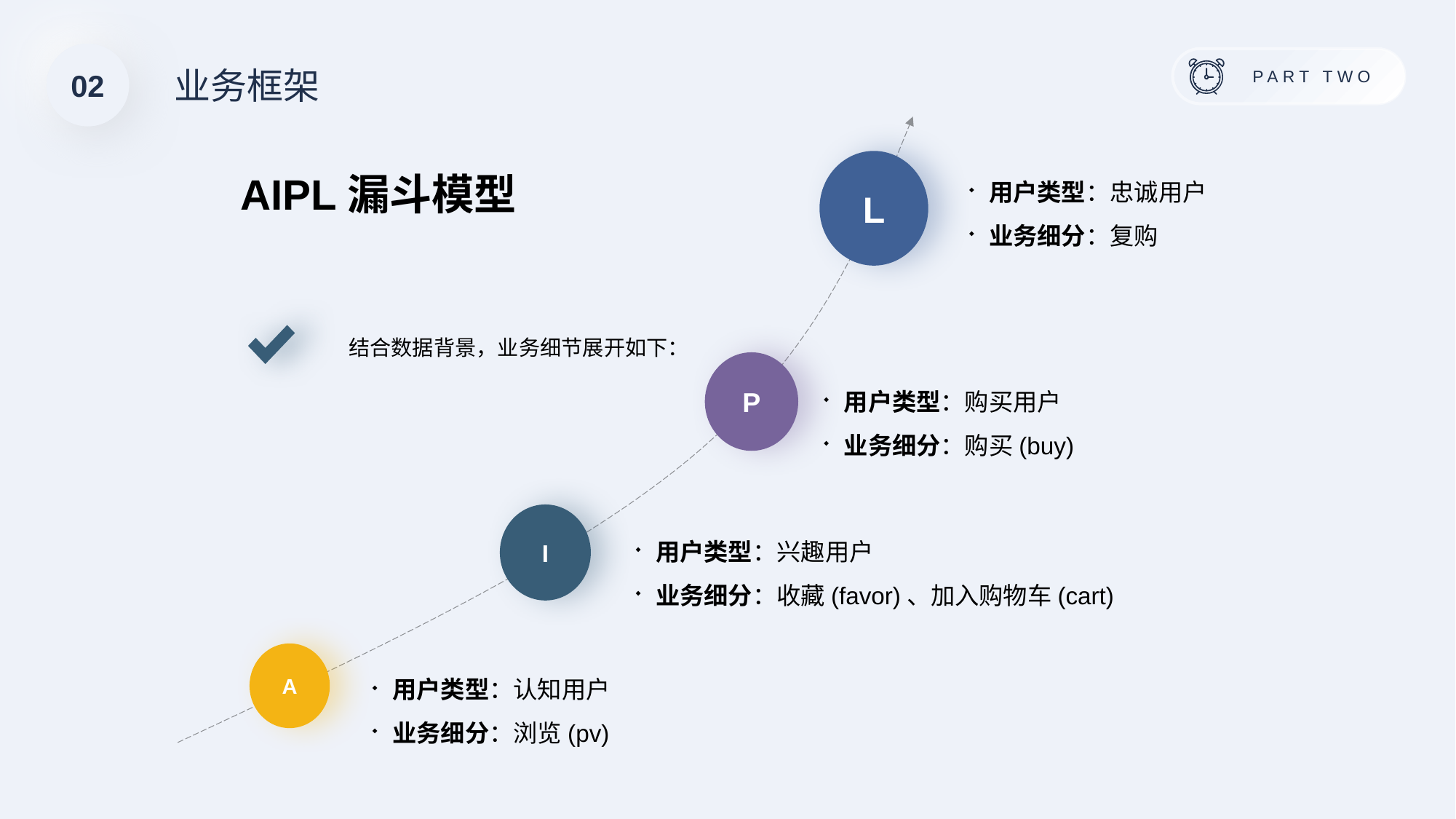

02
业务框架

L
用户类型：忠诚用户
业务细分：复购
AIPL漏斗模型
结合数据背景，业务细节展开如下：

P
用户类型：购买用户
业务细分：购买(buy)
I
用户类型：兴趣用户
业务细分：收藏(favor)、加入购物车(cart)
A
用户类型：认知用户
业务细分：浏览(pv)